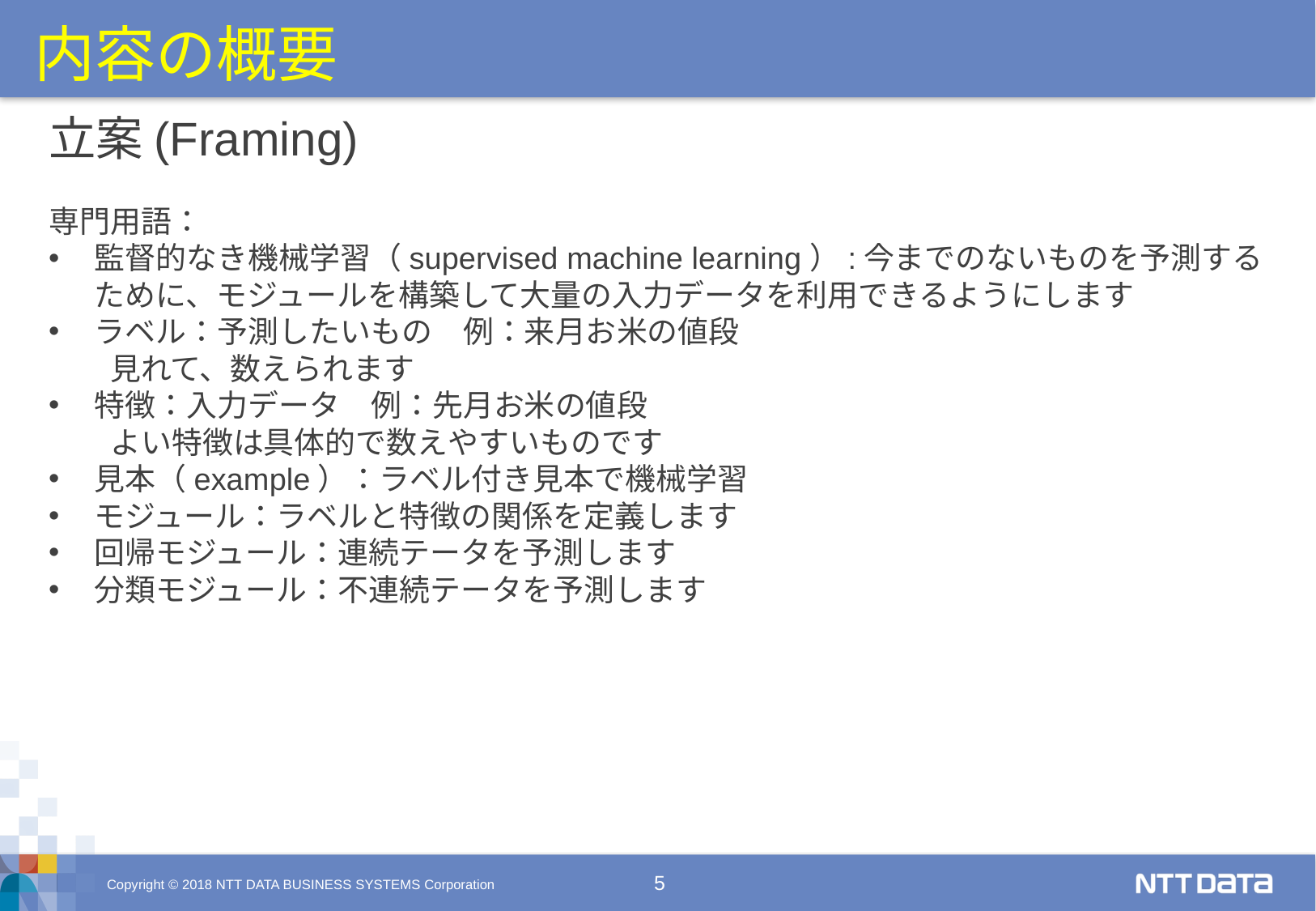

内容の概要
立案(Framing)

専門用語：
監督的なき機械学習（supervised machine learning）:今までのないものを予測するために、モジュールを構築して大量の入力データを利用できるようにします
ラベル：予測したいもの　例：来月お米の値段
　　見れて、数えられます
特徴：入力データ　例：先月お米の値段
　　よい特徴は具体的で数えやすいものです
見本（example）：ラベル付き見本で機械学習
モジュール：ラベルと特徴の関係を定義します
回帰モジュール：連続テータを予測します
分類モジュール：不連続テータを予測します